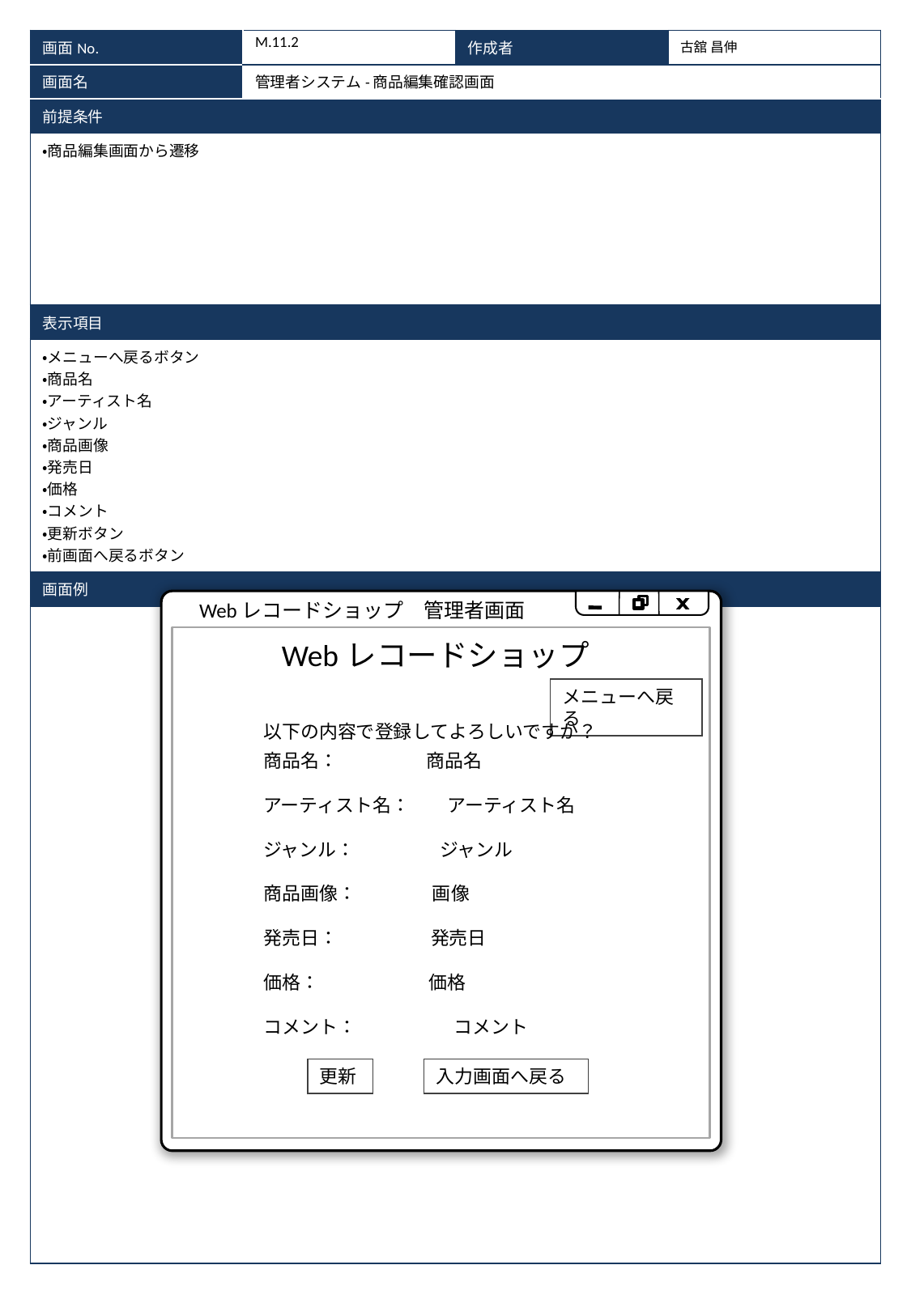

| 画面No. | M.11.2 | 作成者 | 古舘 昌伸 |
| --- | --- | --- | --- |
| 画面名 | 管理者システム-商品編集確認画面 |  |  |
| 前提条件 |  |  |  |
| ・商品編集画面から遷移 |  |  |  |
| 表示項目 |  |  |  |
| ・メニューへ戻るボタン ・商品名 ・アーティスト名 ・ジャンル ・商品画像 ・発売日 ・価格 ・コメント ・更新ボタン ・前画面へ戻るボタン |  |  |  |
| 画面例 |  |  |  |
|  |  |  |  |

Webレコードショップ　管理者画面

Webレコードショップ
メニューへ戻る
以下の内容で登録してよろしいですか？
商品名：                     商品名

アーティスト名：         アーティスト名

ジャンル：                    ジャンル

商品画像：                  画像

発売日：                      発売日

価格：                          価格

コメント：                       コメント
更新
入力画面へ戻る